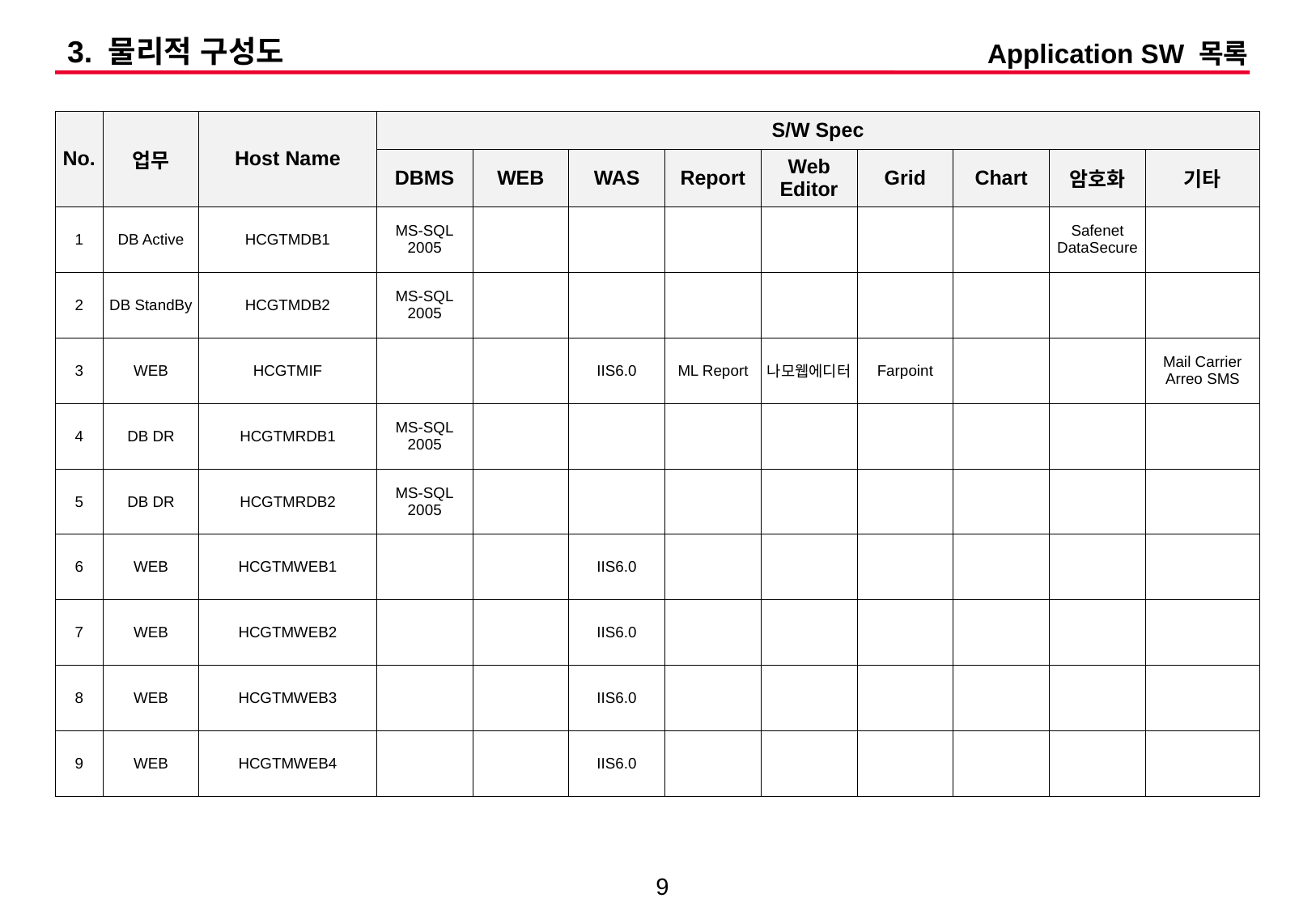

3. 물리적 구성도
Application SW 목록
| No. | 업무 | Host Name | S/W Spec |  |  |  |  |  |  |  |  |
| --- | --- | --- | --- | --- | --- | --- | --- | --- | --- | --- | --- |
|  |  |  | DBMS | WEB | WAS | Report | Web Editor | Grid | Chart | 암호화 | 기타 |
| 1 | DB Active | HCGTMDB1 | MS-SQL 2005 |  |  |  |  |  |  | Safenet DataSecure |  |
| 2 | DB StandBy | HCGTMDB2 | MS-SQL 2005 |  |  |  |  |  |  |  |  |
| 3 | WEB | HCGTMIF |  |  | IIS6.0 | ML Report | 나모웹에디터 | Farpoint |  |  | Mail Carrier Arreo SMS |
| 4 | DB DR | HCGTMRDB1 | MS-SQL 2005 |  |  |  |  |  |  |  |  |
| 5 | DB DR | HCGTMRDB2 | MS-SQL 2005 |  |  |  |  |  |  |  |  |
| 6 | WEB | HCGTMWEB1 |  |  | IIS6.0 |  |  |  |  |  |  |
| 7 | WEB | HCGTMWEB2 |  |  | IIS6.0 |  |  |  |  |  |  |
| 8 | WEB | HCGTMWEB3 |  |  | IIS6.0 |  |  |  |  |  |  |
| 9 | WEB | HCGTMWEB4 |  |  | IIS6.0 |  |  |  |  |  |  |